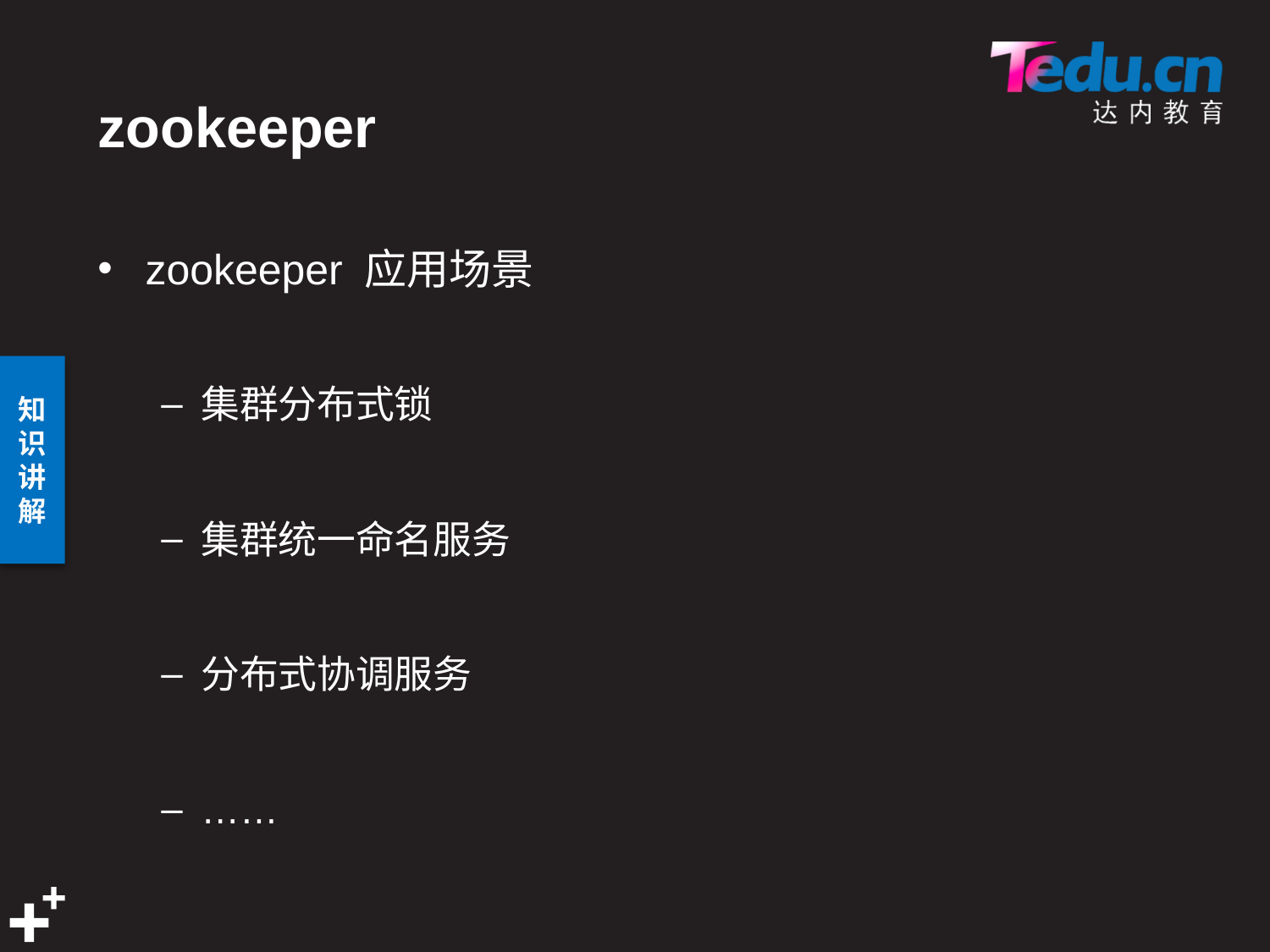

# zookeeper
zookeeper 应用场景

集群分布式锁

集群统一命名服务

分布式协调服务

……